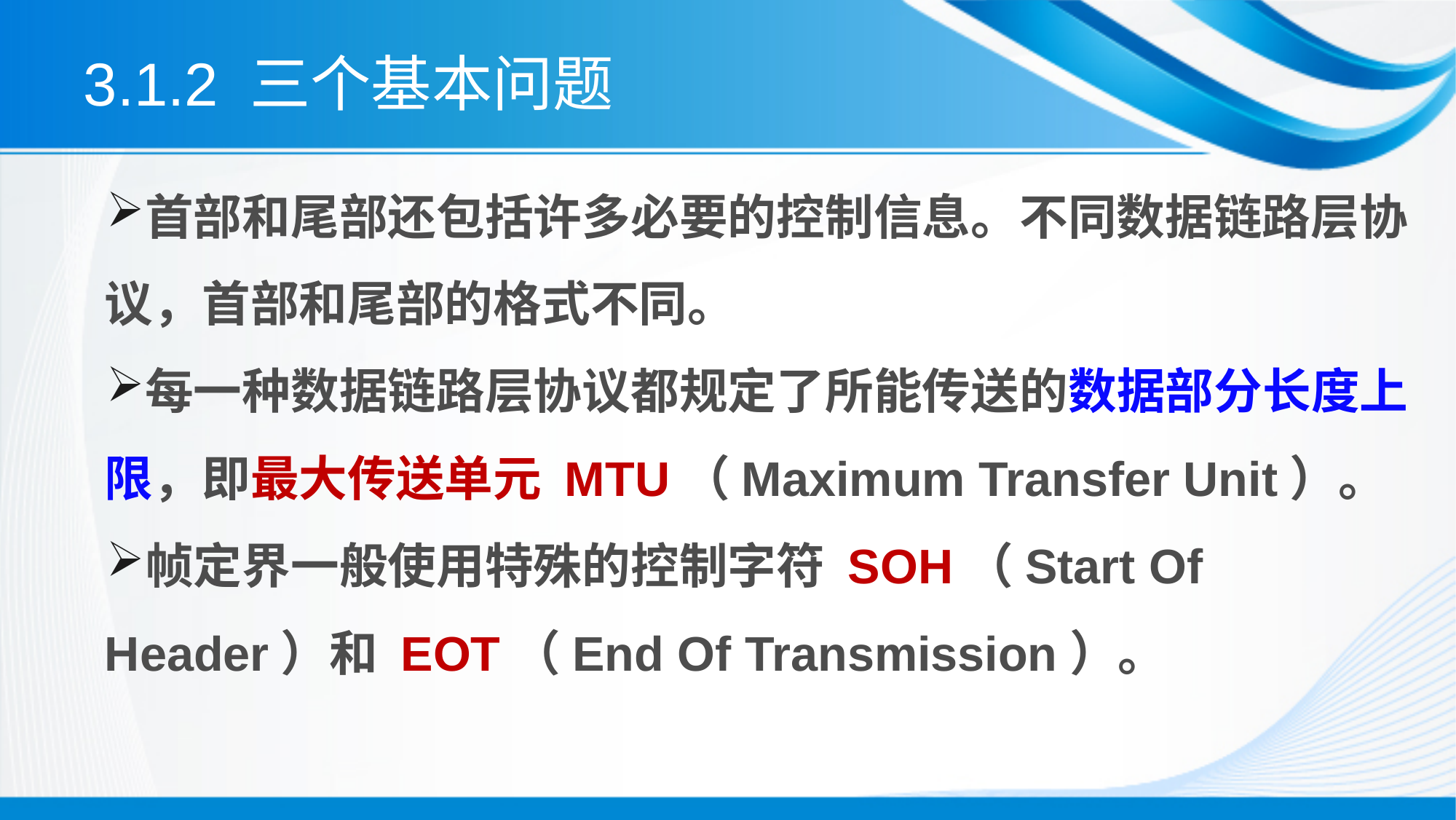

# 3.1.2 三个基本问题
首部和尾部还包括许多必要的控制信息。不同数据链路层协议，首部和尾部的格式不同。
每一种数据链路层协议都规定了所能传送的数据部分长度上限，即最大传送单元 MTU（Maximum Transfer Unit）。
帧定界一般使用特殊的控制字符 SOH（Start Of Header）和 EOT（End Of Transmission）。